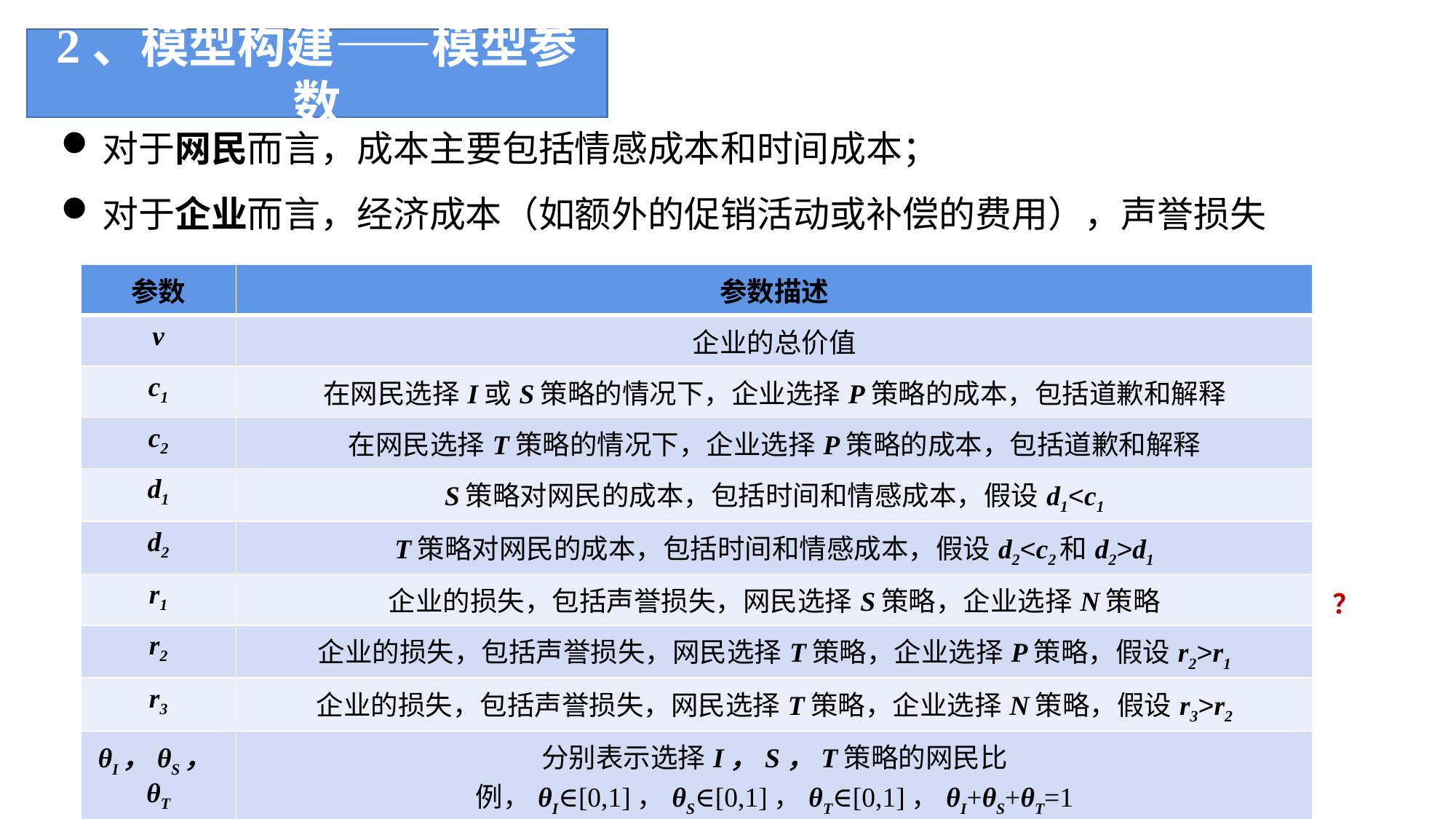

2、模型构建——模型参数
对于网民而言，成本主要包括情感成本和时间成本；
对于企业而言，经济成本（如额外的促销活动或补偿的费用），声誉损失

| 参数 | 参数描述 |
| --- | --- |
| v | 企业的总价值 |
| c1 | 在网民选择I或S策略的情况下，企业选择P策略的成本，包括道歉和解释 |
| c2 | 在网民选择T策略的情况下，企业选择P策略的成本，包括道歉和解释 |
| d1 | S策略对网民的成本，包括时间和情感成本，假设d1<c1 |
| d2 | T策略对网民的成本，包括时间和情感成本，假设d2<c2和d2>d1 |
| r1 | 企业的损失，包括声誉损失，网民选择S策略，企业选择N策略 |
| r2 | 企业的损失，包括声誉损失，网民选择T策略，企业选择P策略，假设r2>r1 |
| r3 | 企业的损失，包括声誉损失，网民选择T策略，企业选择N策略，假设r3>r2 |
| θI，θS，θT | 分别表示选择I，S，T策略的网民比例，θI∈[0,1]，θS∈[0,1]，θT∈[0,1]，θI+θS+θT=1 |
？
8